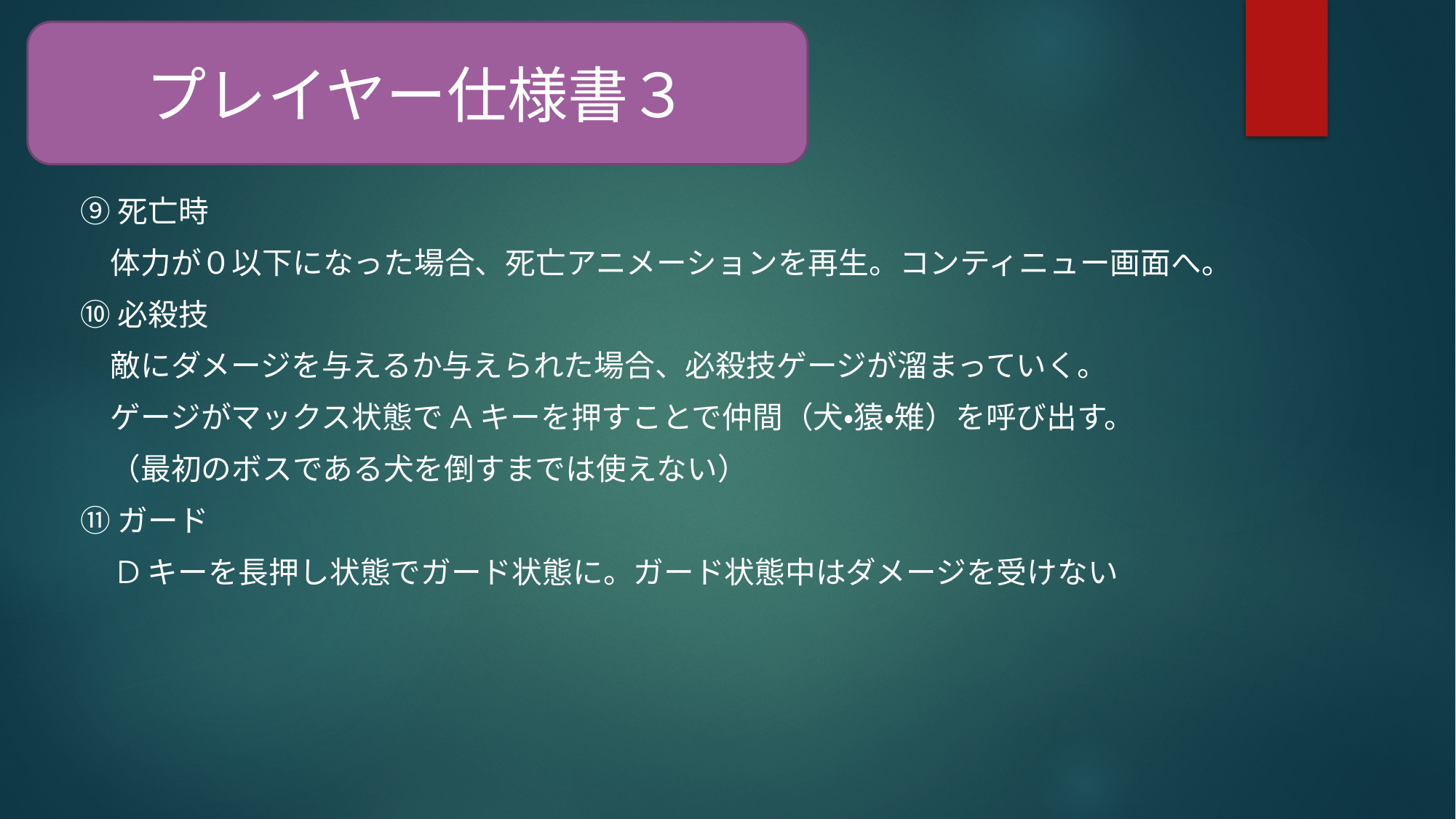

プレイヤー仕様書３
⑨死亡時
　体力が０以下になった場合、死亡アニメーションを再生。コンティニュー画面へ。
⑩必殺技
　敵にダメージを与えるか与えられた場合、必殺技ゲージが溜まっていく。
　ゲージがマックス状態でAキーを押すことで仲間（犬・猿・雉）を呼び出す。
　（最初のボスである犬を倒すまでは使えない）
⑪ガード
　Dキーを長押し状態でガード状態に。ガード状態中はダメージを受けない